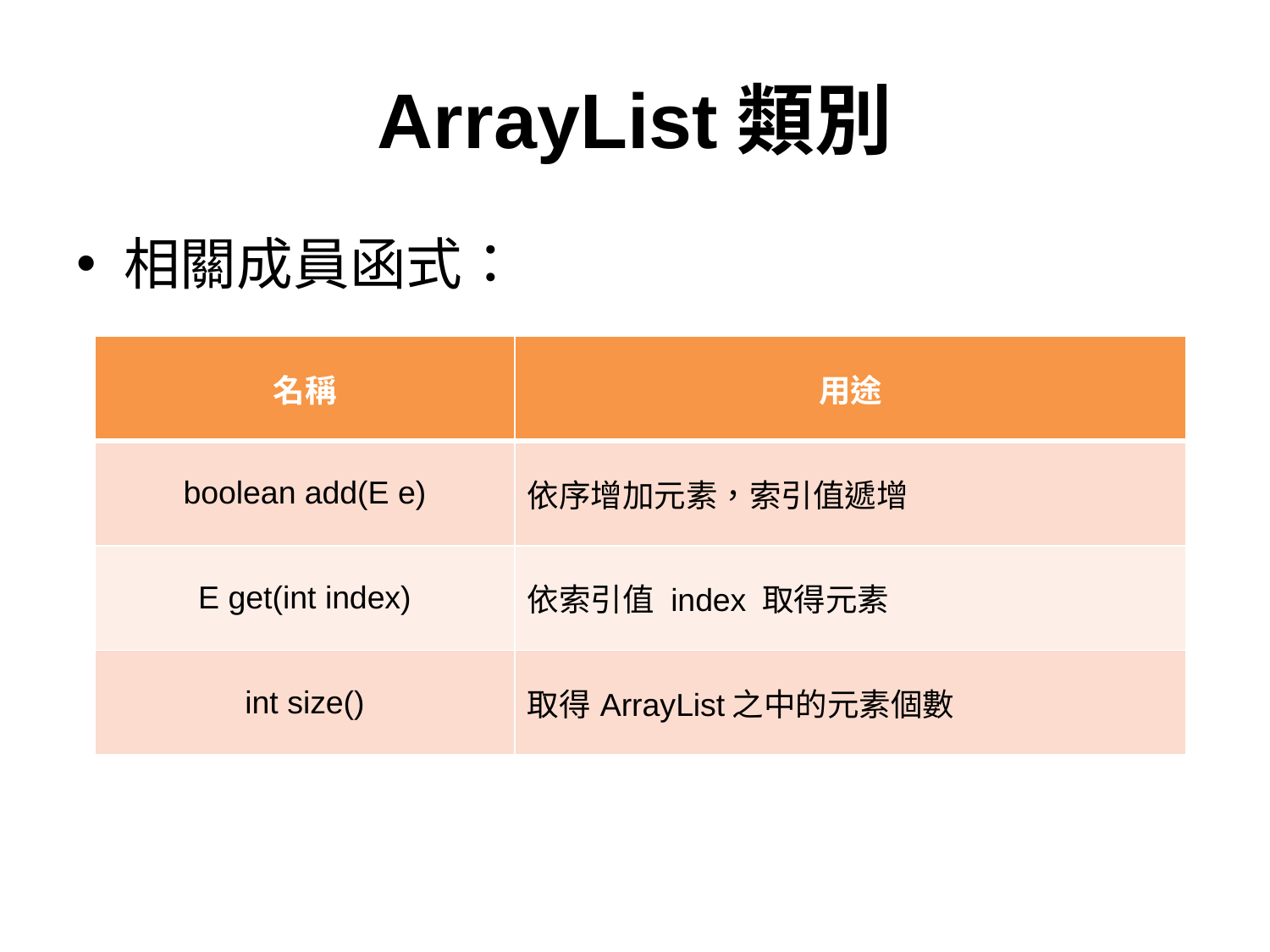

# ArrayList類別
相關成員函式：

| 名稱 | 用途 |
| --- | --- |
| boolean add(E e) | 依序增加元素，索引值遞增 |
| E get(int index) | 依索引值 index 取得元素 |
| int size() | 取得ArrayList之中的元素個數 |